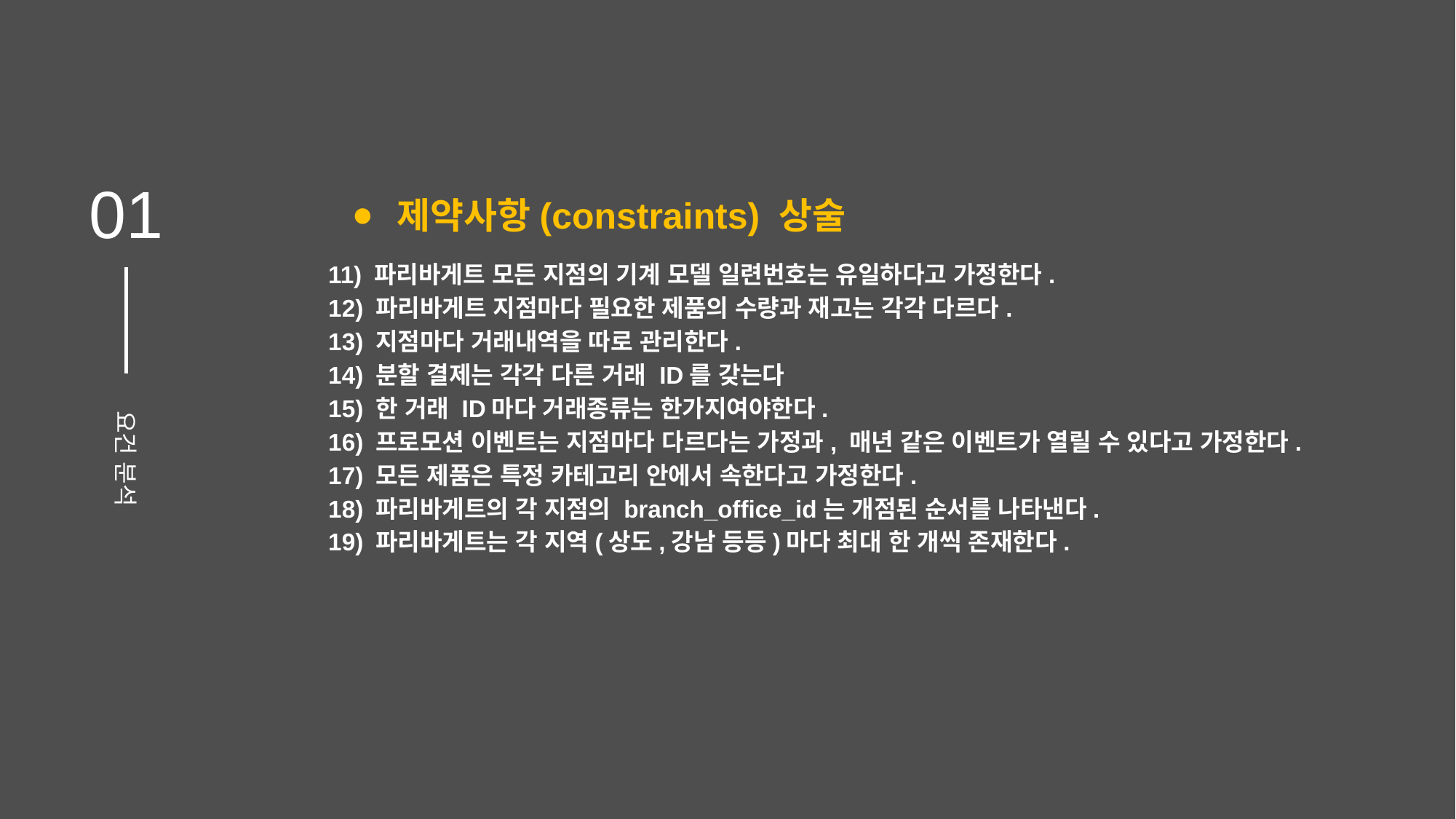

01
제약사항(constraints) 상술

11) 파리바게트 모든 지점의 기계 모델 일련번호는 유일하다고 가정한다.
12) 파리바게트 지점마다 필요한 제품의 수량과 재고는 각각 다르다.
13) 지점마다 거래내역을 따로 관리한다.
14) 분할 결제는 각각 다른 거래 ID를 갖는다
15) 한 거래 ID마다 거래종류는 한가지여야한다.
16) 프로모션 이벤트는 지점마다 다르다는 가정과, 매년 같은 이벤트가 열릴 수 있다고 가정한다.
17) 모든 제품은 특정 카테고리 안에서 속한다고 가정한다.
18) 파리바게트의 각 지점의 branch_office_id는 개점된 순서를 나타낸다.
19) 파리바게트는 각 지역(상도,강남 등등)마다 최대 한 개씩 존재한다.
요건 분석